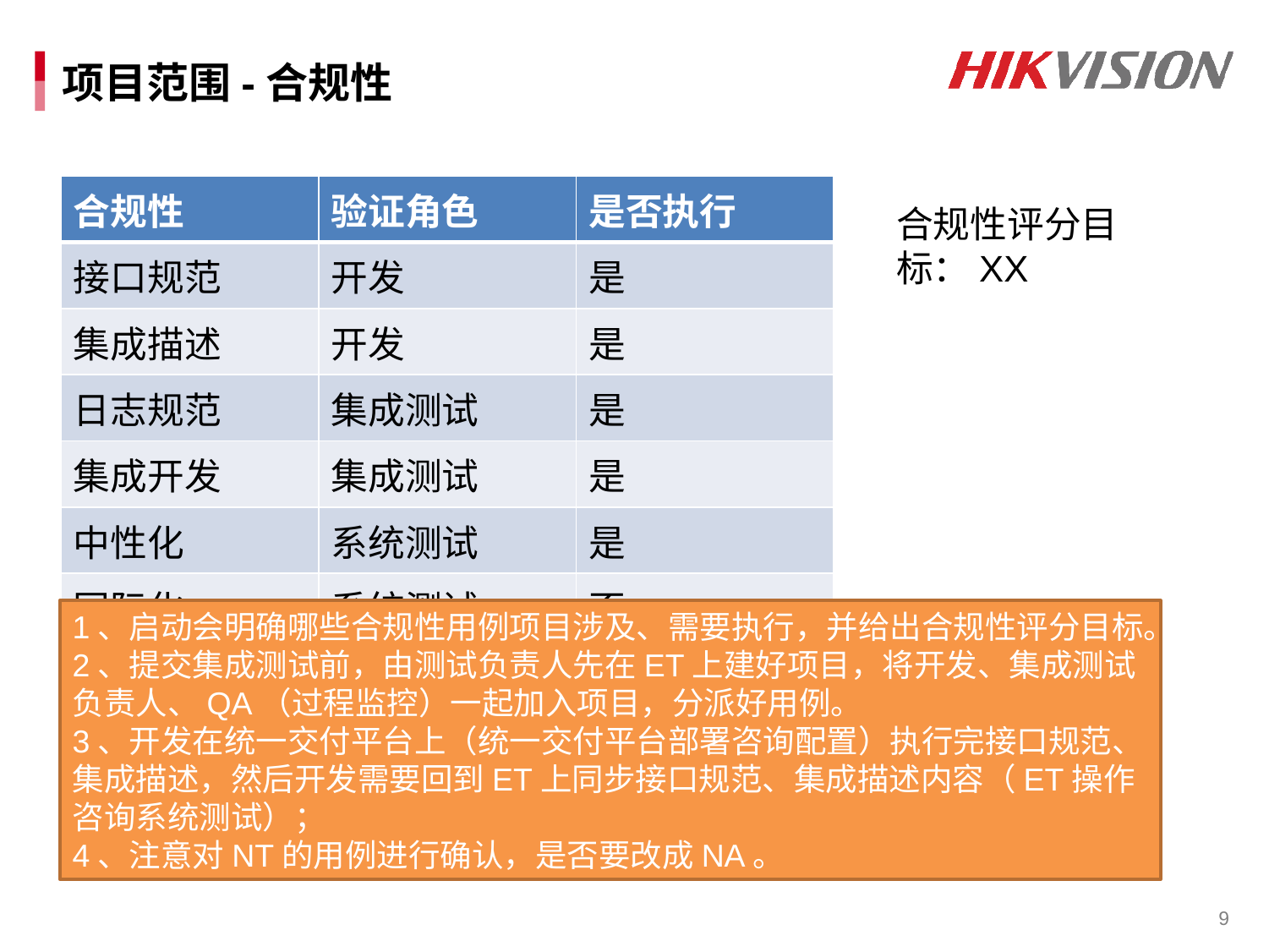

# 项目范围-合规性
| 合规性 | 验证角色 | 是否执行 |
| --- | --- | --- |
| 接口规范 | 开发 | 是 |
| 集成描述 | 开发 | 是 |
| 日志规范 | 集成测试 | 是 |
| 集成开发 | 集成测试 | 是 |
| 中性化 | 系统测试 | 是 |
| 国际化 | 系统测试 | 否 |
合规性评分目标：XX
1、启动会明确哪些合规性用例项目涉及、需要执行，并给出合规性评分目标。
2、提交集成测试前，由测试负责人先在ET上建好项目，将开发、集成测试负责人、QA（过程监控）一起加入项目，分派好用例。
3、开发在统一交付平台上（统一交付平台部署咨询配置）执行完接口规范、集成描述，然后开发需要回到ET上同步接口规范、集成描述内容（ET操作咨询系统测试）；
4、注意对NT的用例进行确认，是否要改成NA。